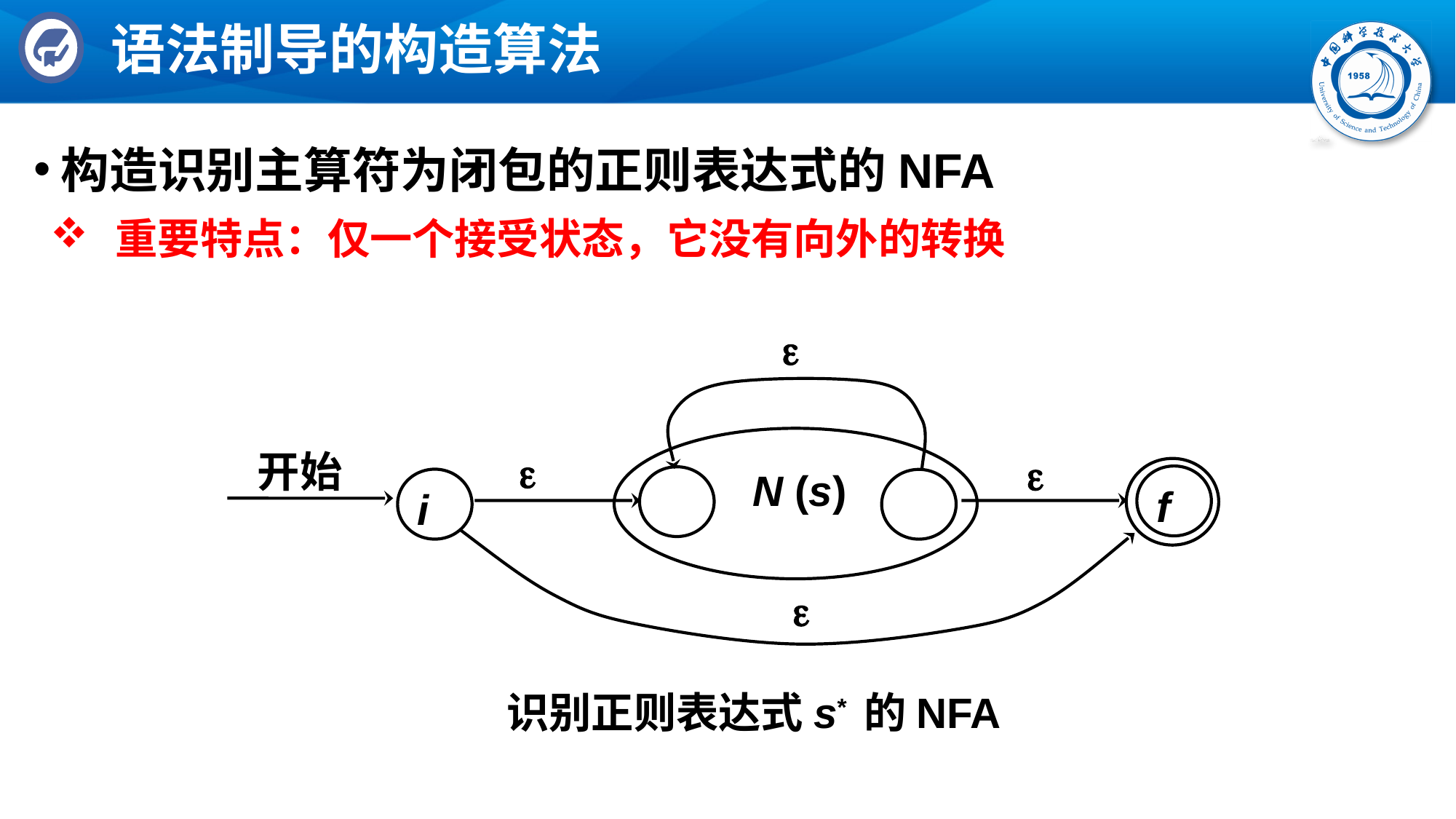

# 语法制导的构造算法
构造识别主算符为闭包的正则表达式的NFA
重要特点：仅一个接受状态，它没有向外的转换

ε

开始
ε
ε

f
N (s)

i

ε
识别正则表达式s* 的NFA